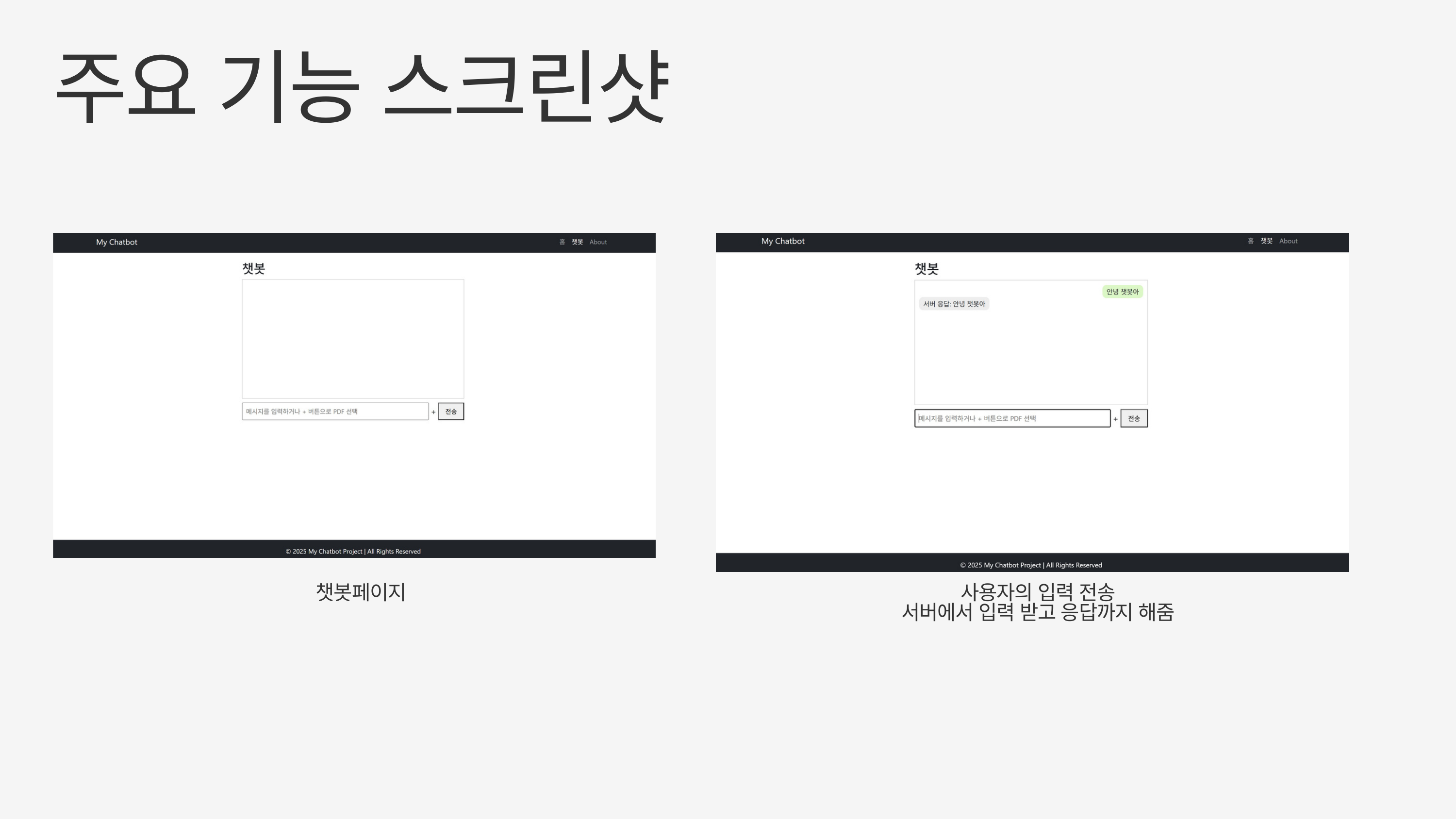

주요 기능 스크린샷

챗봇페이지
사용자의 입력 전송
서버에서 입력 받고 응답까지 해줌